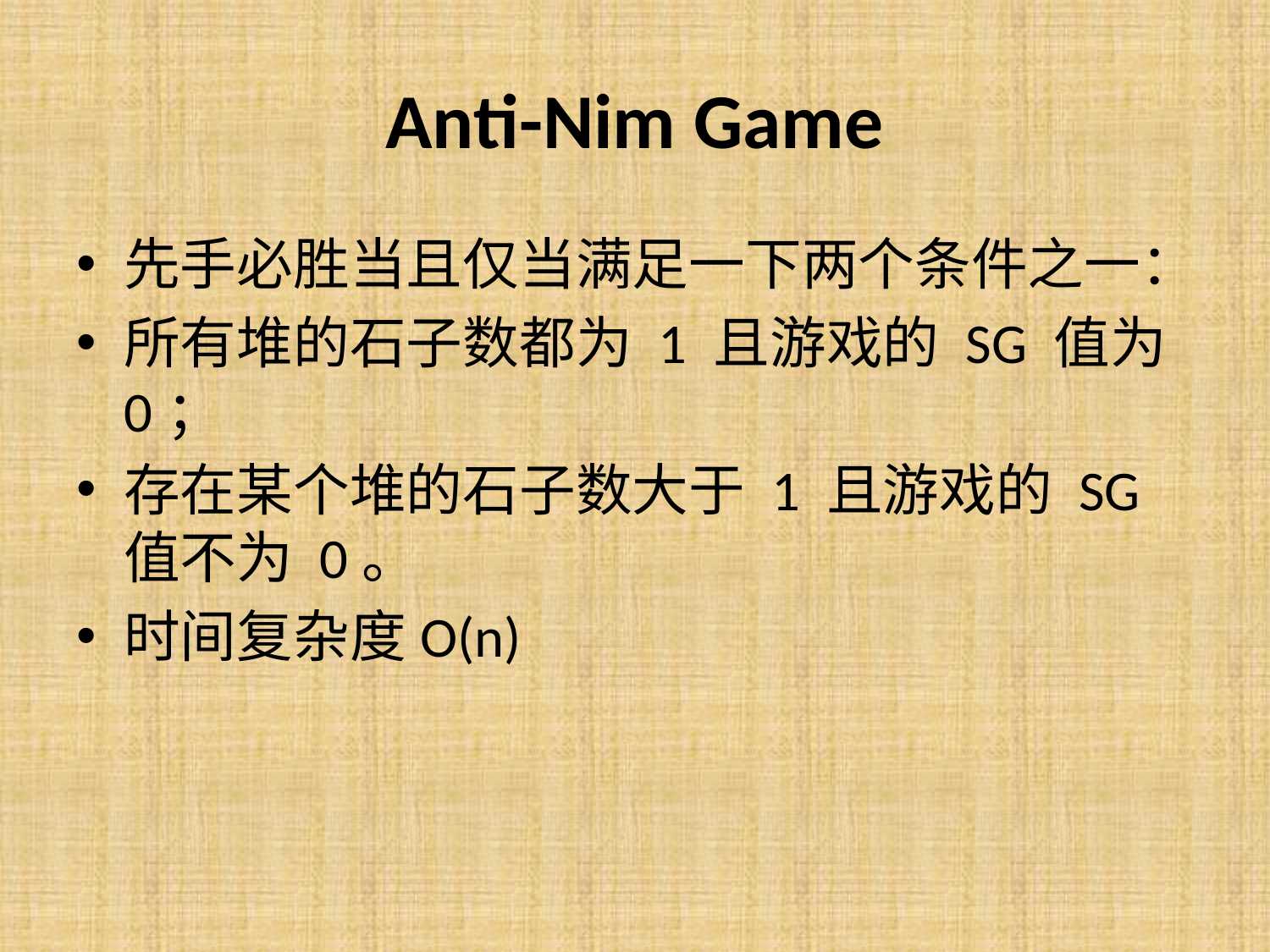

# Anti-Nim Game
先手必胜当且仅当满足一下两个条件之一：
所有堆的石子数都为 1 且游戏的 SG 值为 0；
存在某个堆的石子数大于 1 且游戏的 SG 值不为 0。
时间复杂度O(n)